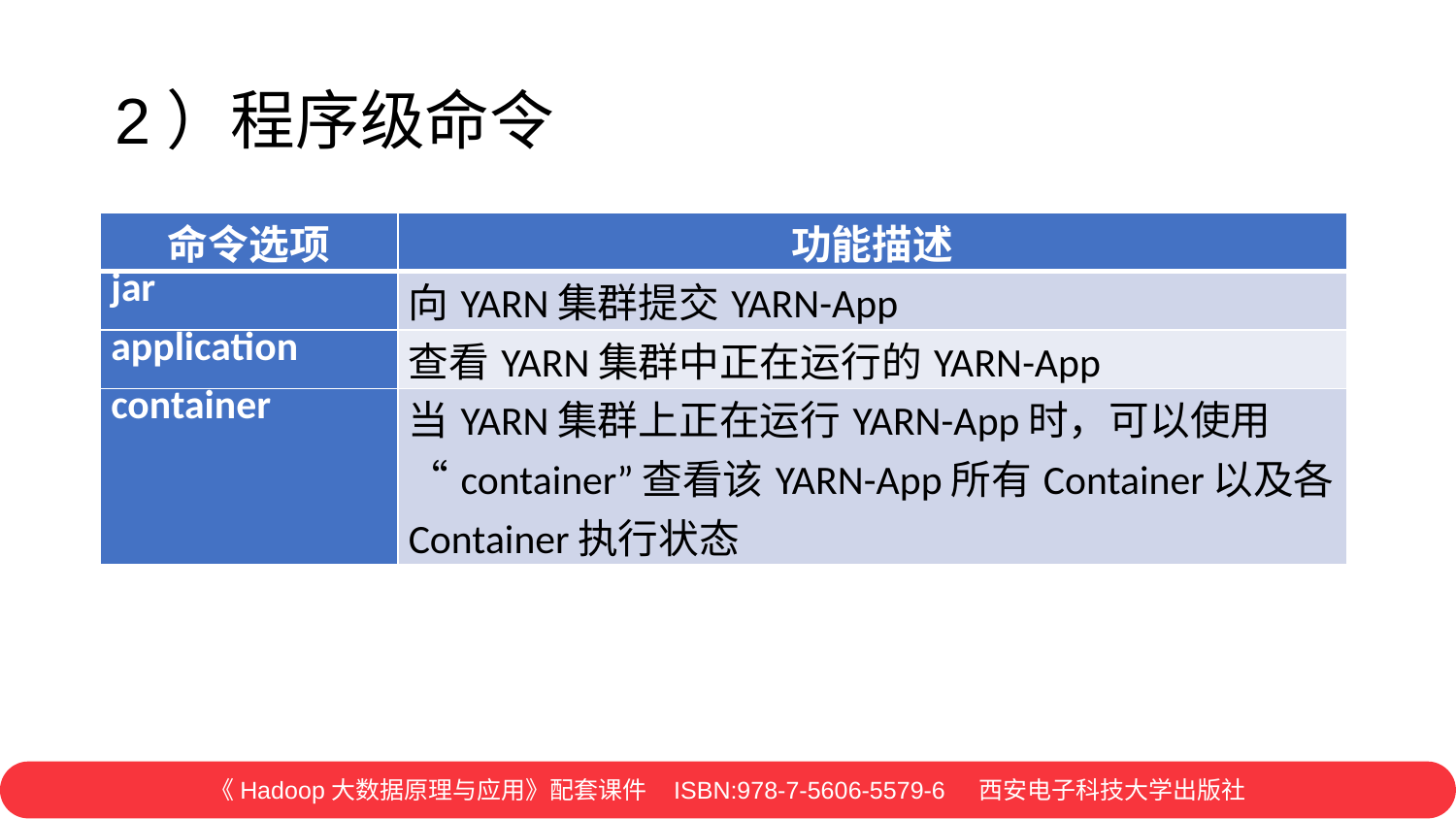

# 2）程序级命令
| 命令选项 | 功能描述 |
| --- | --- |
| jar | 向YARN集群提交YARN-App |
| application | 查看YARN集群中正在运行的YARN-App |
| container | 当YARN集群上正在运行YARN-App时，可以使用“container”查看该YARN-App所有Container以及各Container执行状态 |